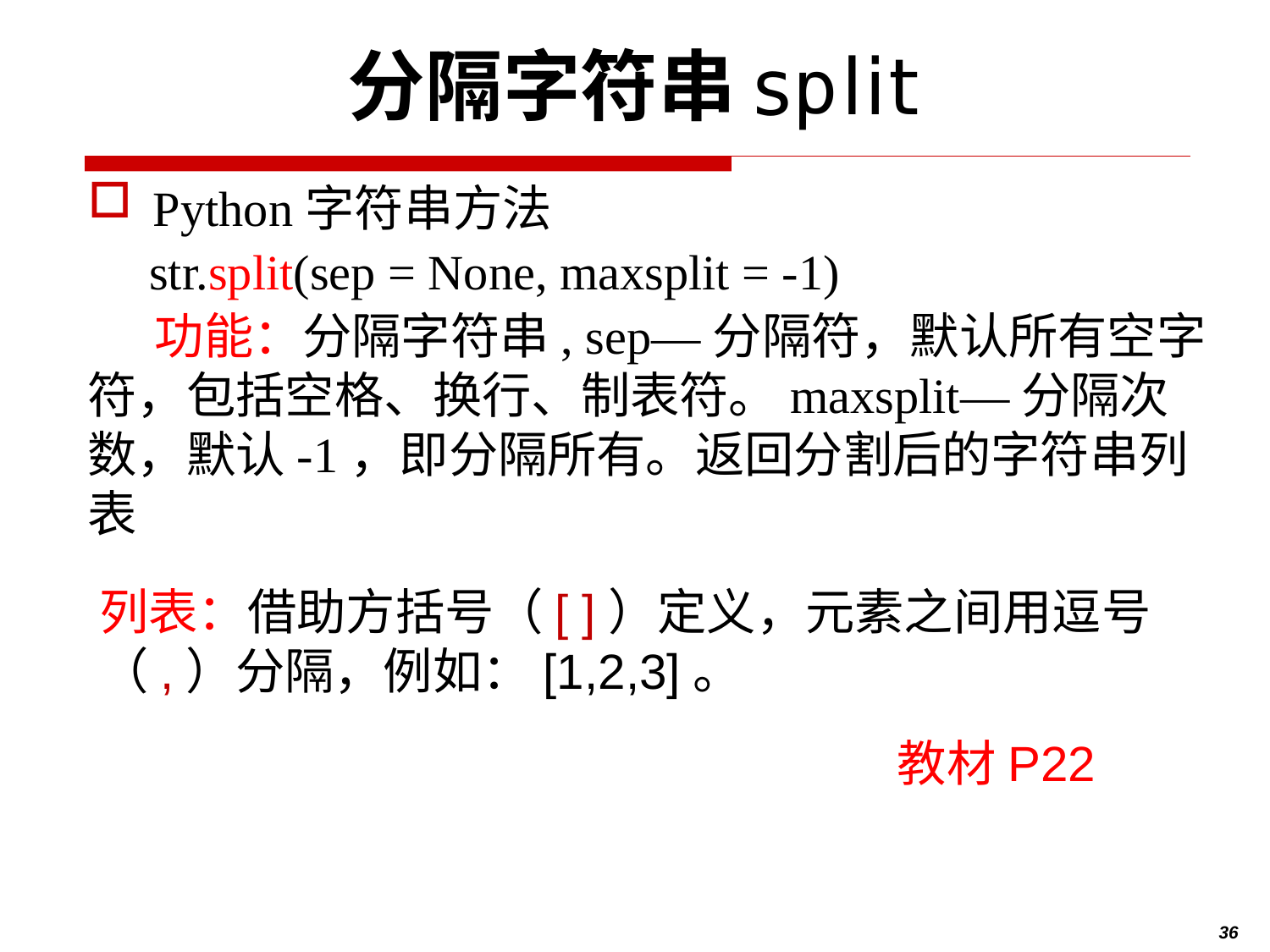

# 分隔字符串split

Python字符串方法
     str.split(sep = None, maxsplit = -1)
     功能：分隔字符串, sep—分隔符，默认所有空字符，包括空格、换行、制表符。maxsplit—分隔次数，默认-1，即分隔所有。返回分割后的字符串列表

列表：借助方括号（[ ]）定义，元素之间用逗号（,）分隔，例如：[1,2,3]。

教材P22
36